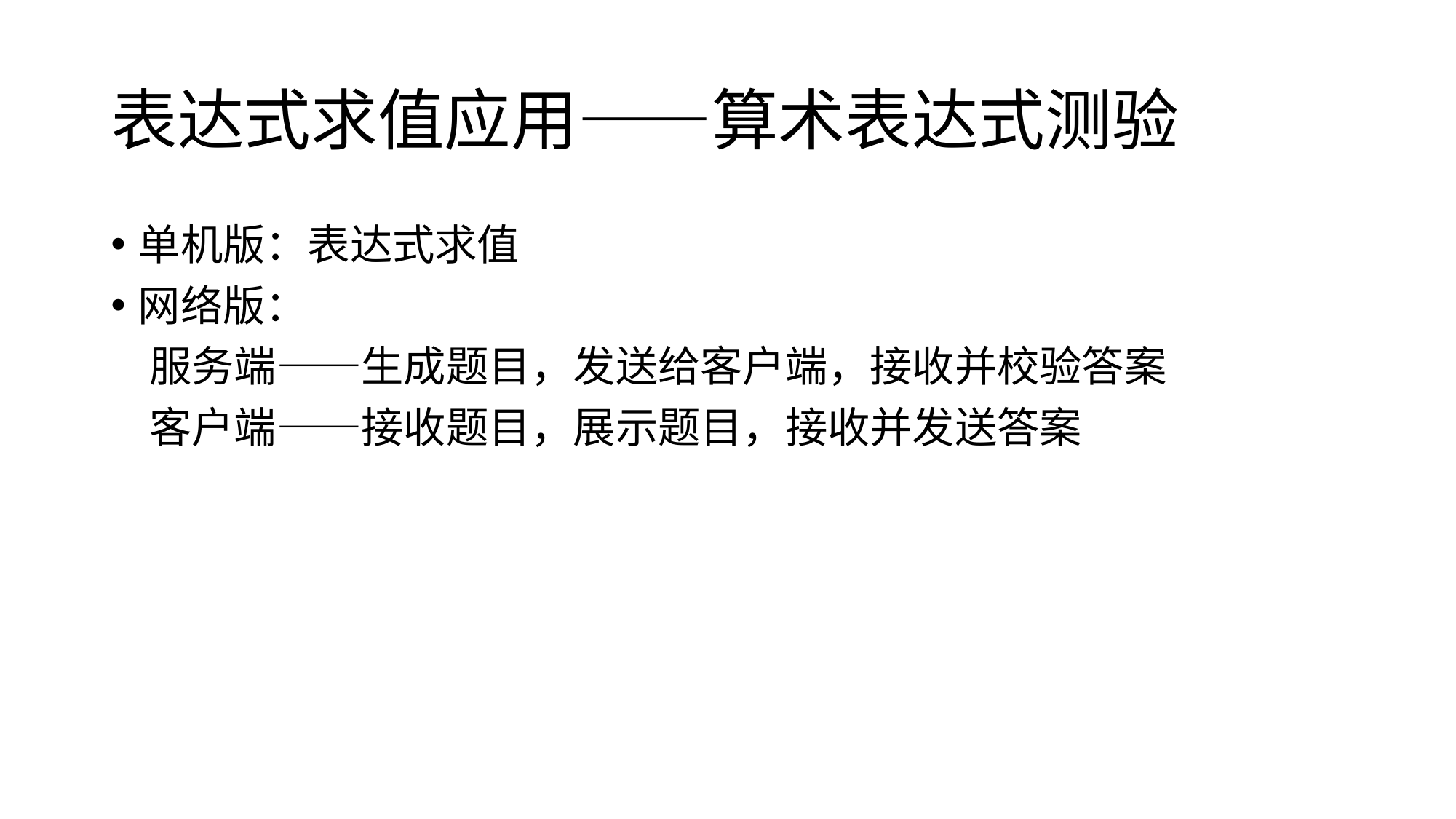

# 表达式求值应用——算术表达式测验
单机版：表达式求值
网络版：
   服务端——生成题目，发送给客户端，接收并校验答案
   客户端——接收题目，展示题目，接收并发送答案